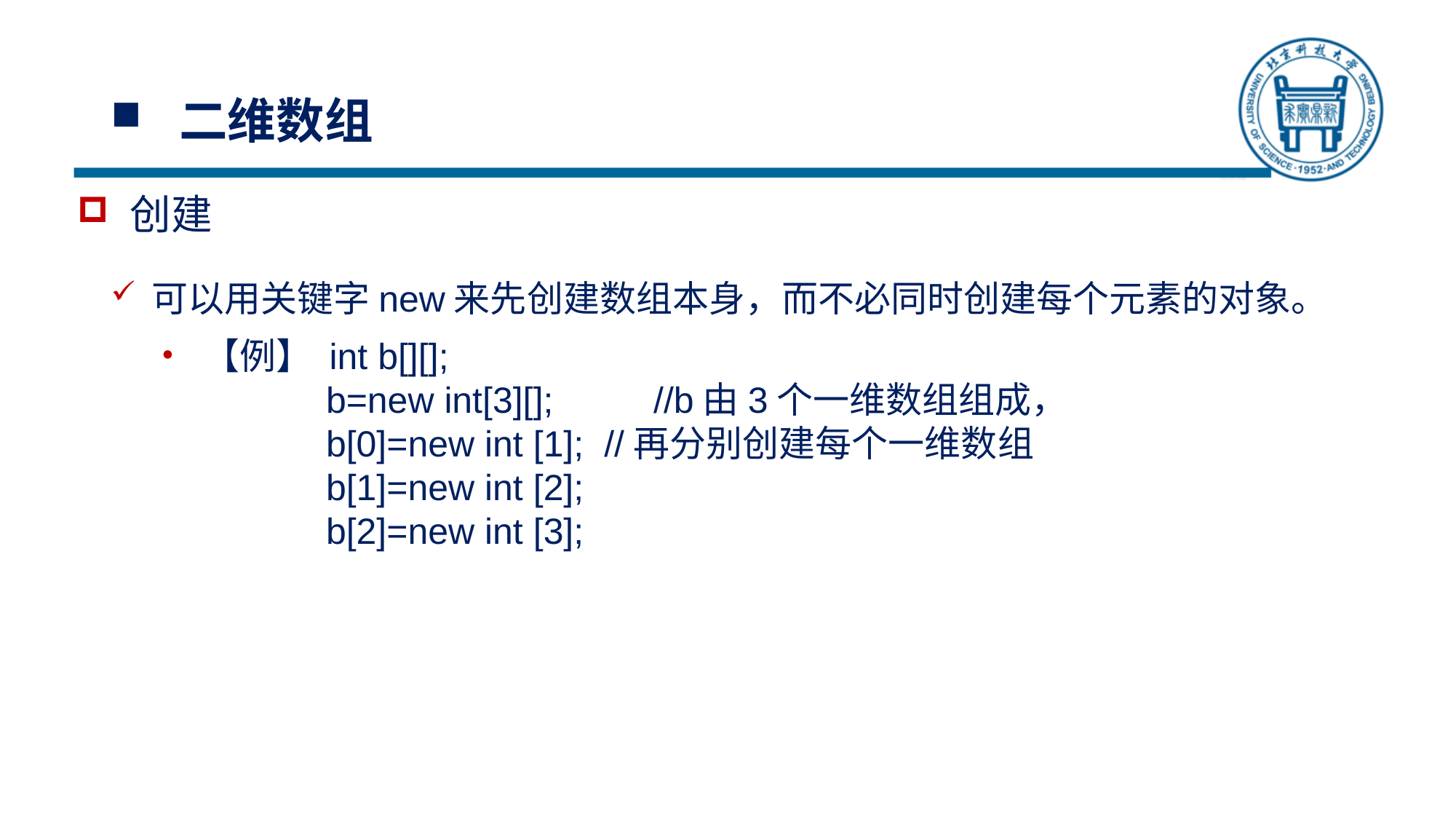

# 二维数组
创建
可以用关键字new来先创建数组本身，而不必同时创建每个元素的对象。
【例】 int b[][];
b=new int[3][];   	//b由3个一维数组组成，
b[0]=new int [1];  //再分别创建每个一维数组
b[1]=new int [2];
b[2]=new int [3];